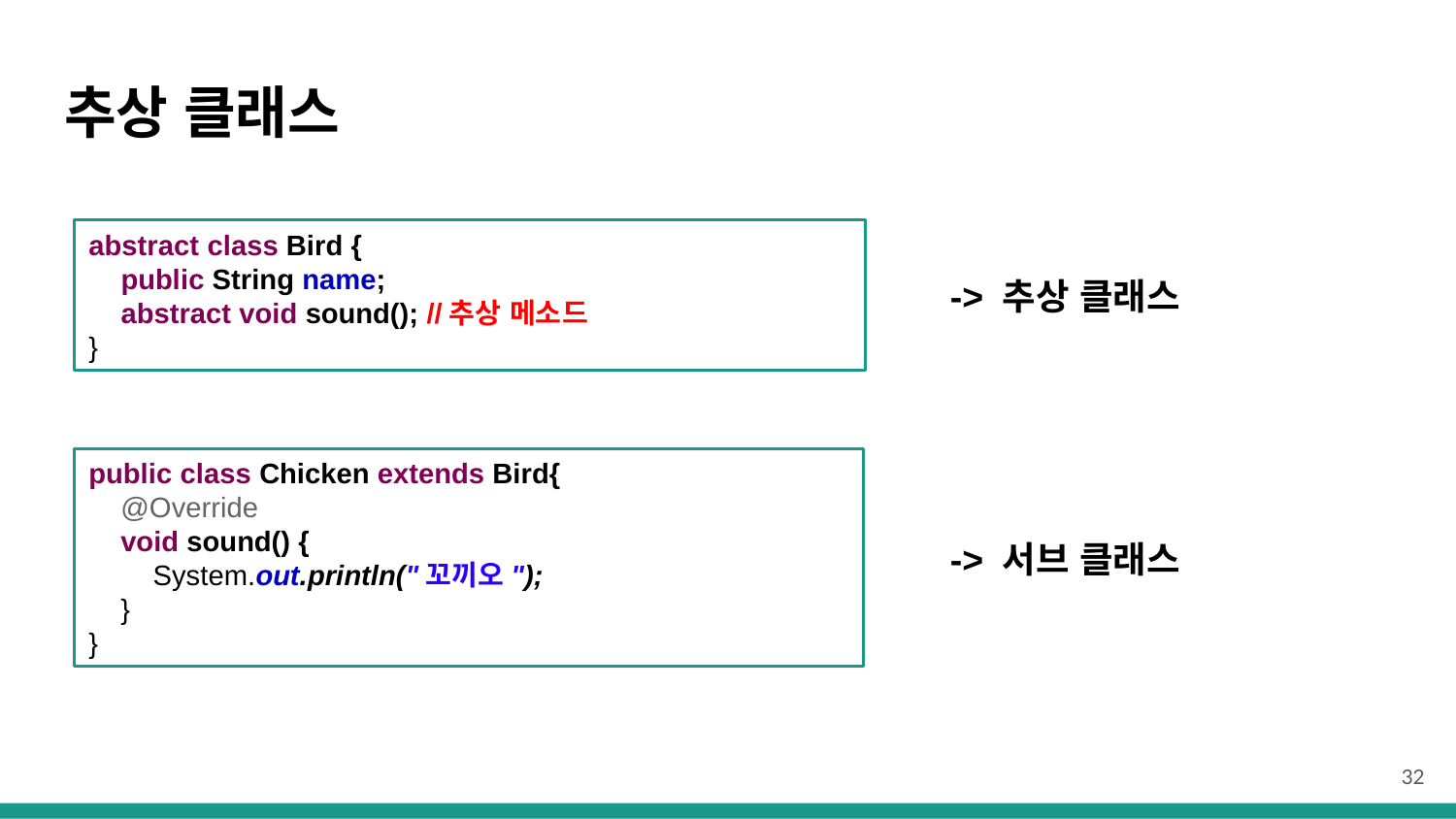

# 추상 클래스
abstract class Bird {
    public String name;
    abstract void sound(); //추상 메소드
}

-> 추상 클래스
public class Chicken extends Bird{
    @Override
    void sound() {
        System.out.println("꼬끼오");
    }
}
-> 서브 클래스
32